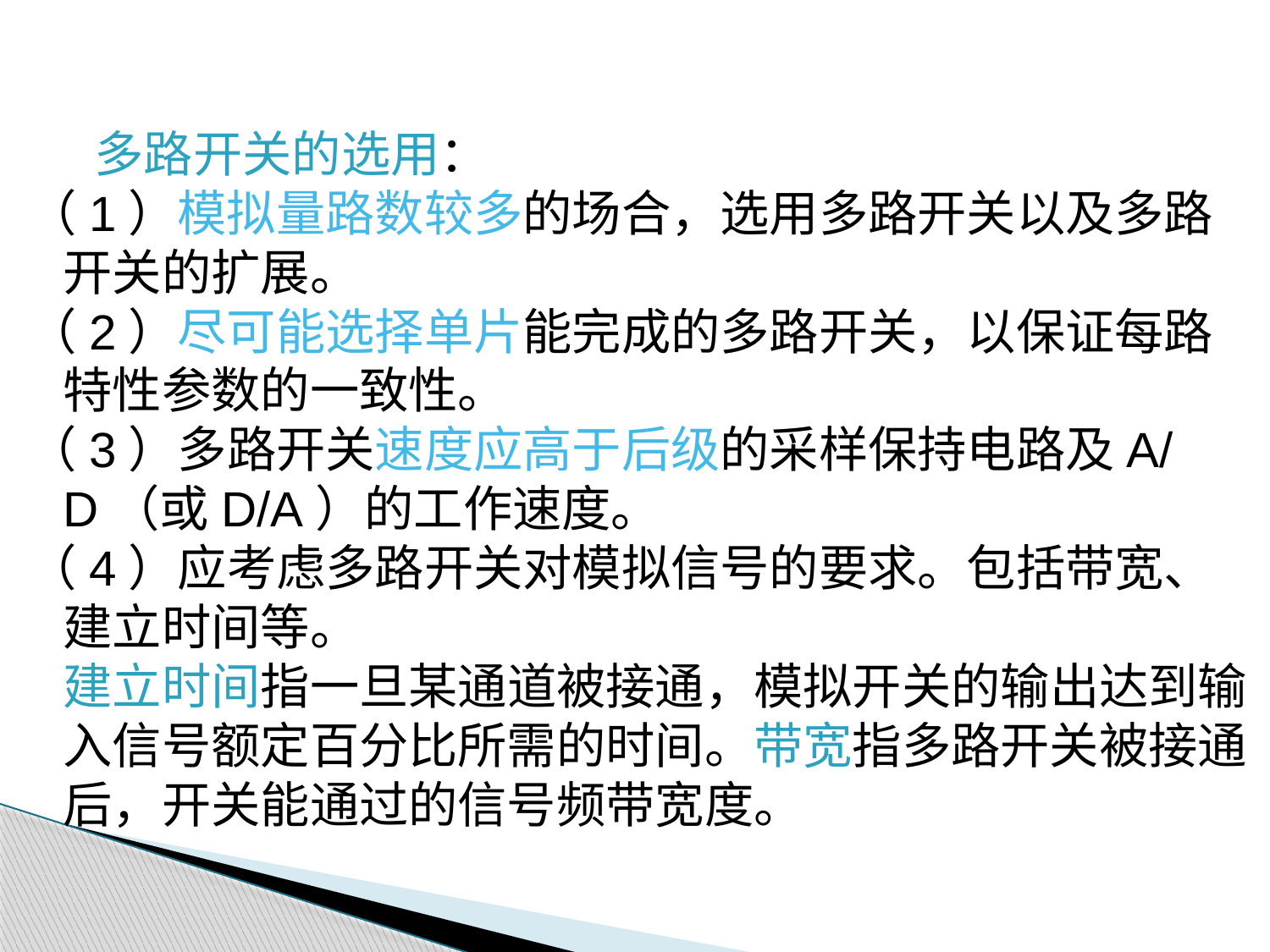

多路开关的选用：
（1）模拟量路数较多的场合，选用多路开关以及多路开关的扩展。
（2）尽可能选择单片能完成的多路开关，以保证每路特性参数的一致性。
（3）多路开关速度应高于后级的采样保持电路及A/D（或D/A）的工作速度。
（4）应考虑多路开关对模拟信号的要求。包括带宽、建立时间等。
	建立时间指一旦某通道被接通，模拟开关的输出达到输入信号额定百分比所需的时间。带宽指多路开关被接通后，开关能通过的信号频带宽度。